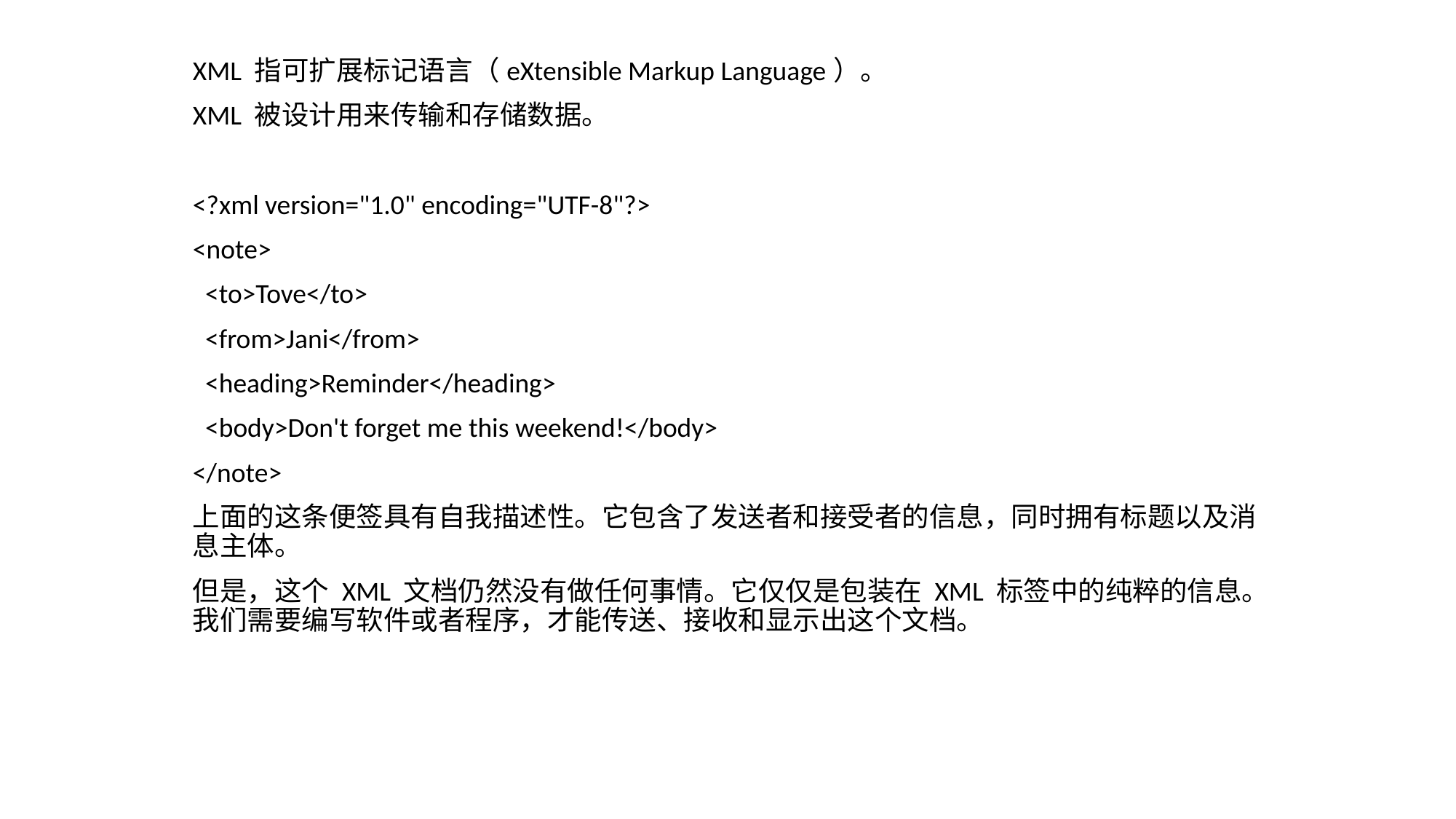

XML 指可扩展标记语言（eXtensible Markup Language）。
XML 被设计用来传输和存储数据。

<?xml version="1.0" encoding="UTF-8"?>
<note>
  <to>Tove</to>
  <from>Jani</from>
  <heading>Reminder</heading>
  <body>Don't forget me this weekend!</body>
</note>
上面的这条便签具有自我描述性。它包含了发送者和接受者的信息，同时拥有标题以及消息主体。
但是，这个 XML 文档仍然没有做任何事情。它仅仅是包装在 XML 标签中的纯粹的信息。我们需要编写软件或者程序，才能传送、接收和显示出这个文档。